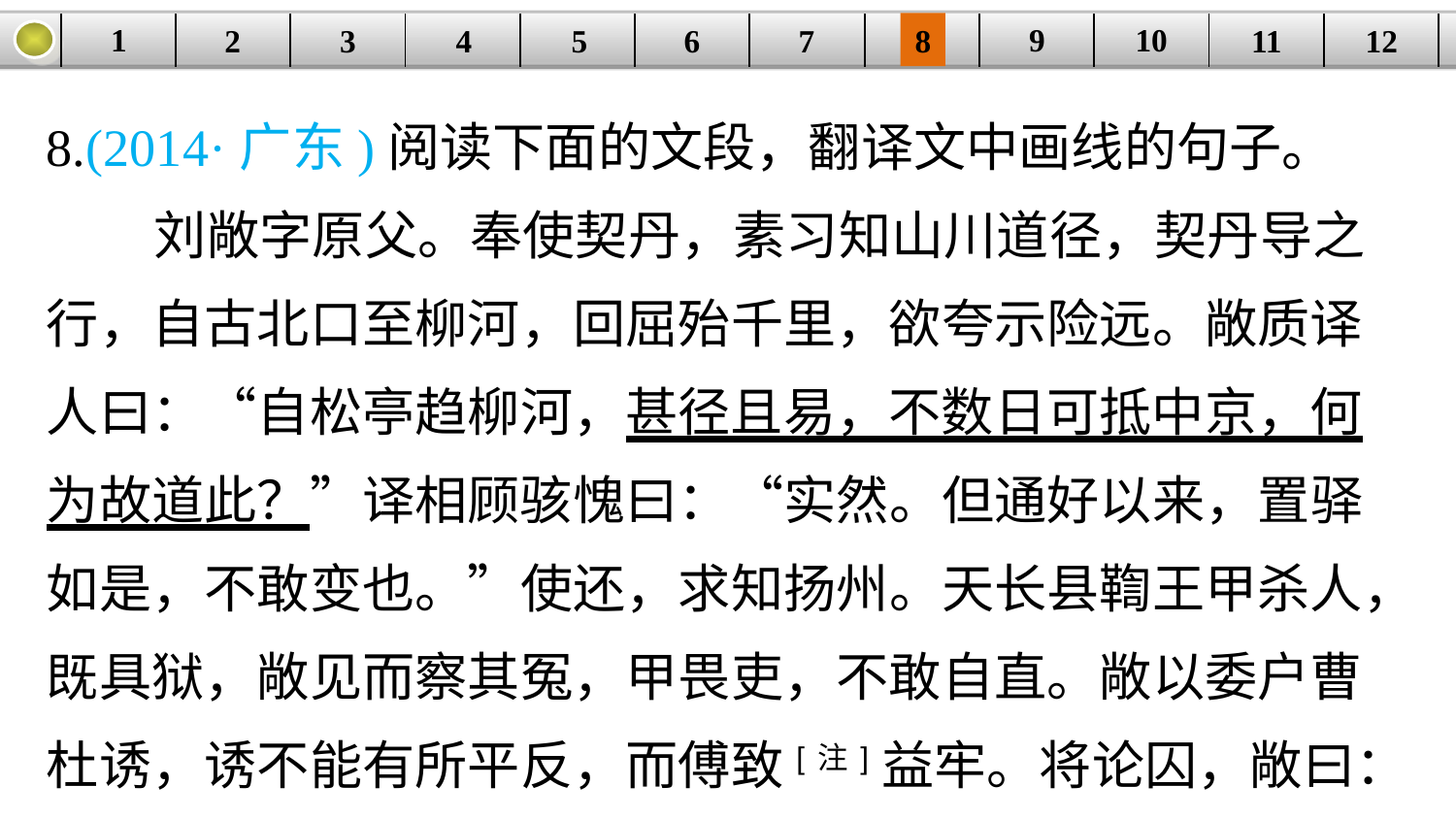

9
10
1
3
4
5
6
8
11
2
12
|  |  |  |  |  |  |  |  |  |  |  |  |
| --- | --- | --- | --- | --- | --- | --- | --- | --- | --- | --- | --- |
7

8.(2014·广东)阅读下面的文段，翻译文中画线的句子。
        刘敞字原父。奉使契丹，素习知山川道径，契丹导之行，自古北口至柳河，回屈殆千里，欲夸示险远。敞质译人曰：“自松亭趋柳河，甚径且易，不数日可抵中京，何为故道此？”译相顾骇愧曰：“实然。但通好以来，置驿如是，不敢变也。”使还，求知扬州。天长县鞫王甲杀人，既具狱，敞见而察其冤，甲畏吏，不敢自直。敞以委户曹杜诱，诱不能有所平反，而傅致[注]益牢。将论囚，敞曰：“冤也。”